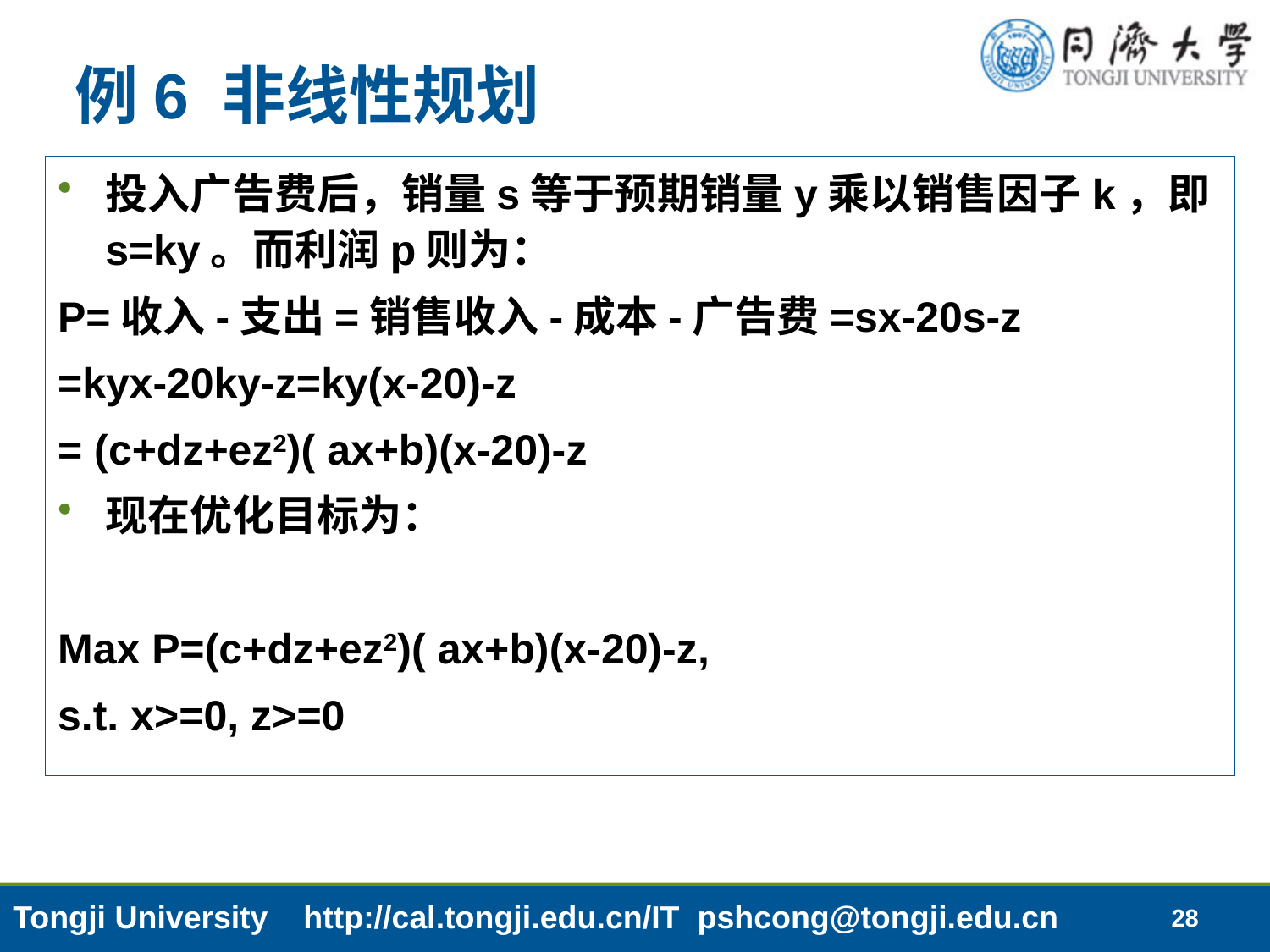

# 例6 非线性规划
投入广告费后，销量s等于预期销量y乘以销售因子k，即 s=ky。而利润p则为：
P=收入-支出=销售收入-成本-广告费=sx-20s-z
=kyx-20ky-z=ky(x-20)-z
= (c+dz+ez2)( ax+b)(x-20)-z
现在优化目标为：

Max P=(c+dz+ez2)( ax+b)(x-20)-z,
s.t. x>=0, z>=0